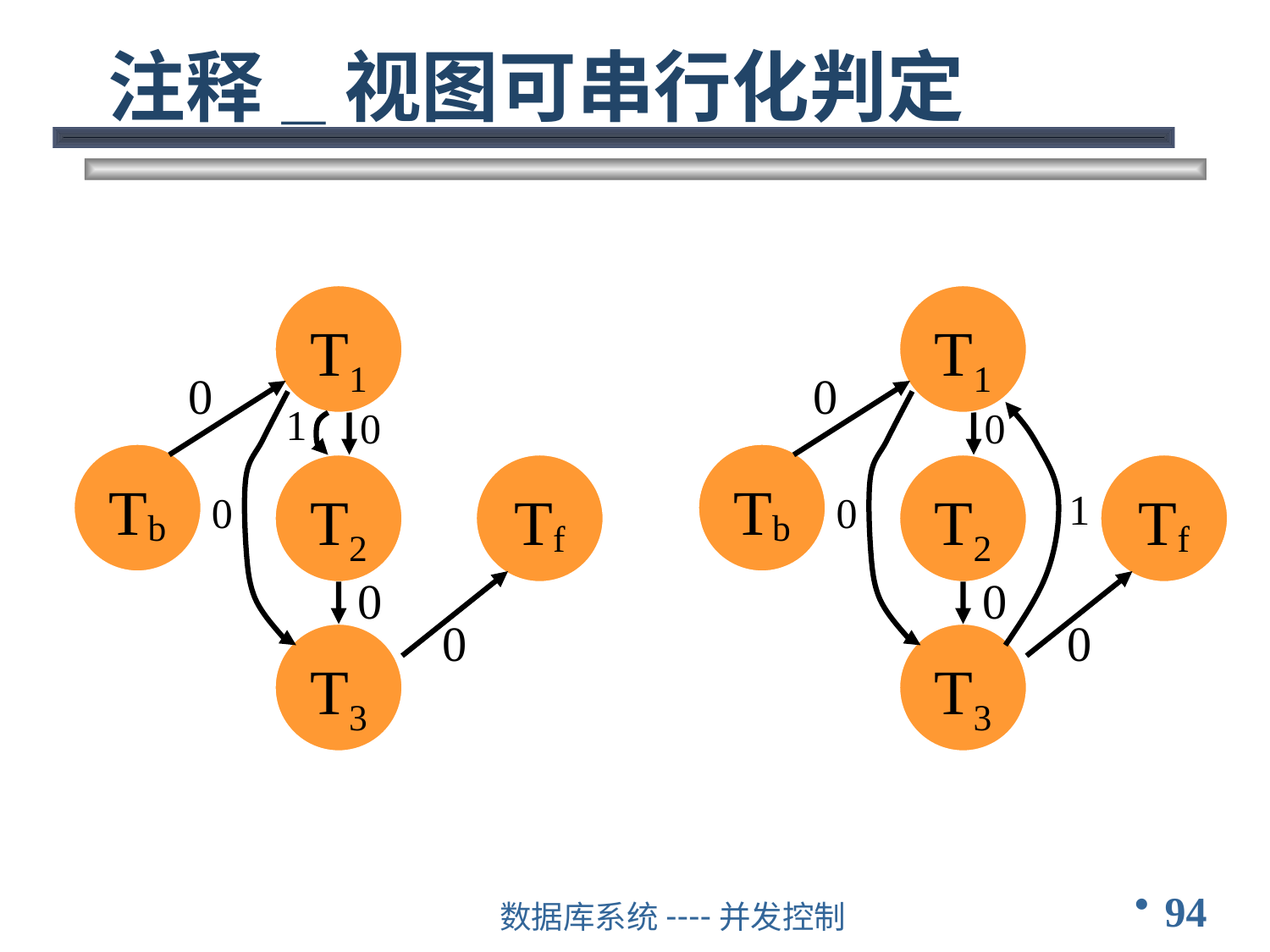

# 注释_视图可串行化判定

T1
0

1
0

Tb
T2
Tf
0

0

0

T3

T1
0

0

Tb
T2
Tf
1
0

0

0

T3
94
数据库系统----并发控制